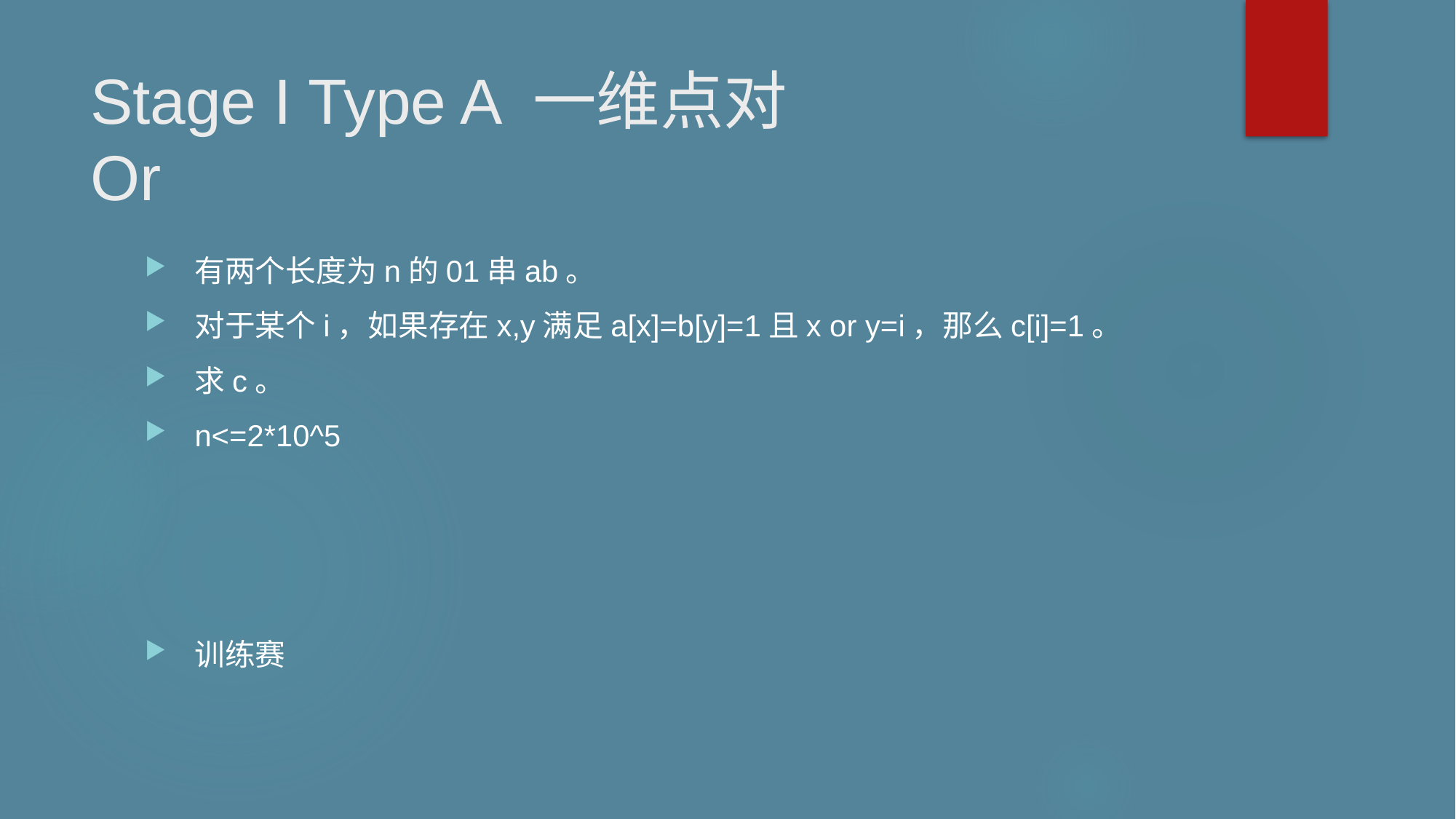

# Stage I Type A 一维点对 Or
有两个长度为n的01串ab。
对于某个i，如果存在x,y满足a[x]=b[y]=1且x or y=i，那么c[i]=1。
求c。
n<=2*10^5

训练赛